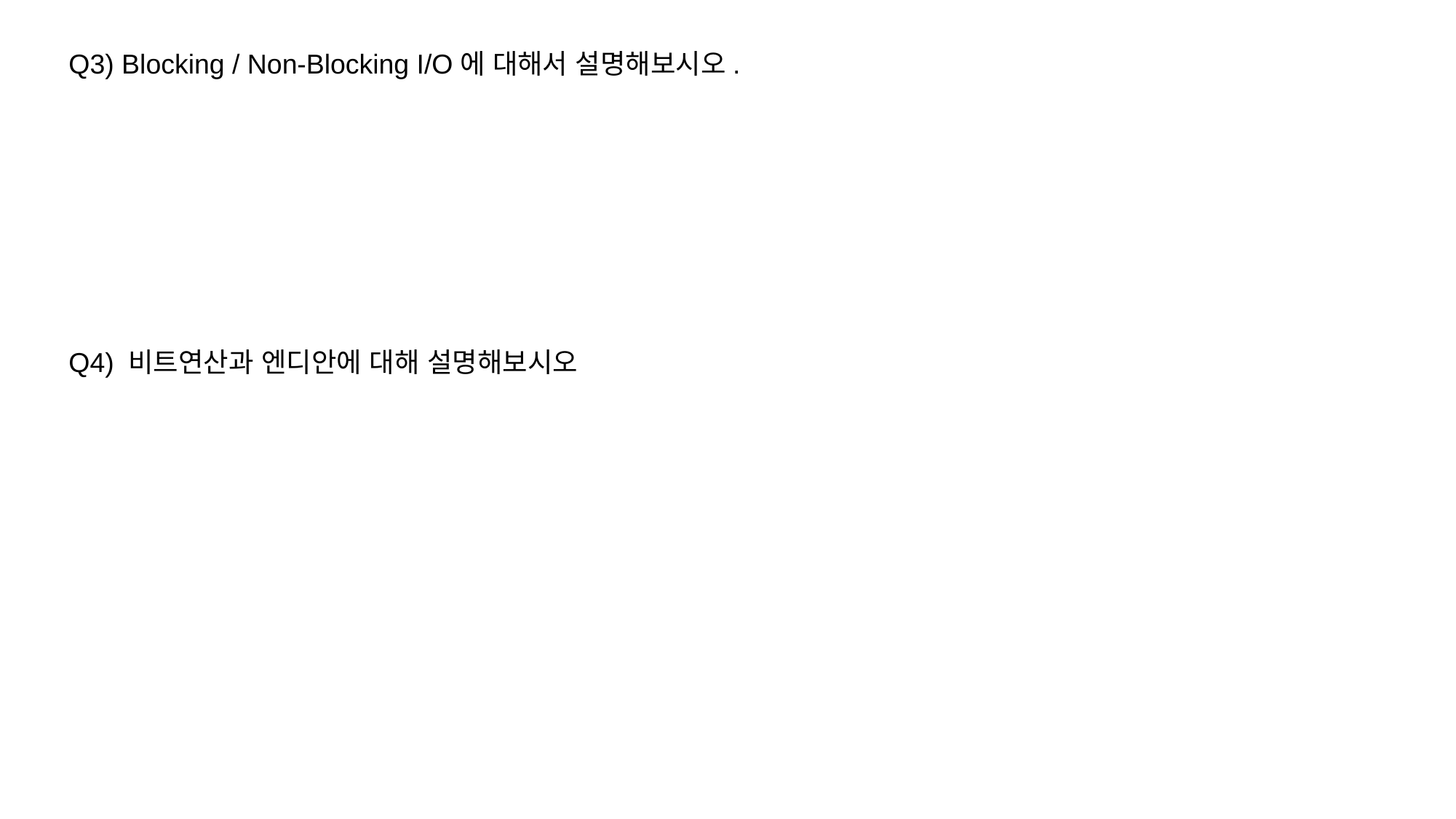

Q3) Blocking / Non-Blocking I/O에 대해서 설명해보시오.
Q4) 비트연산과 엔디안에 대해 설명해보시오